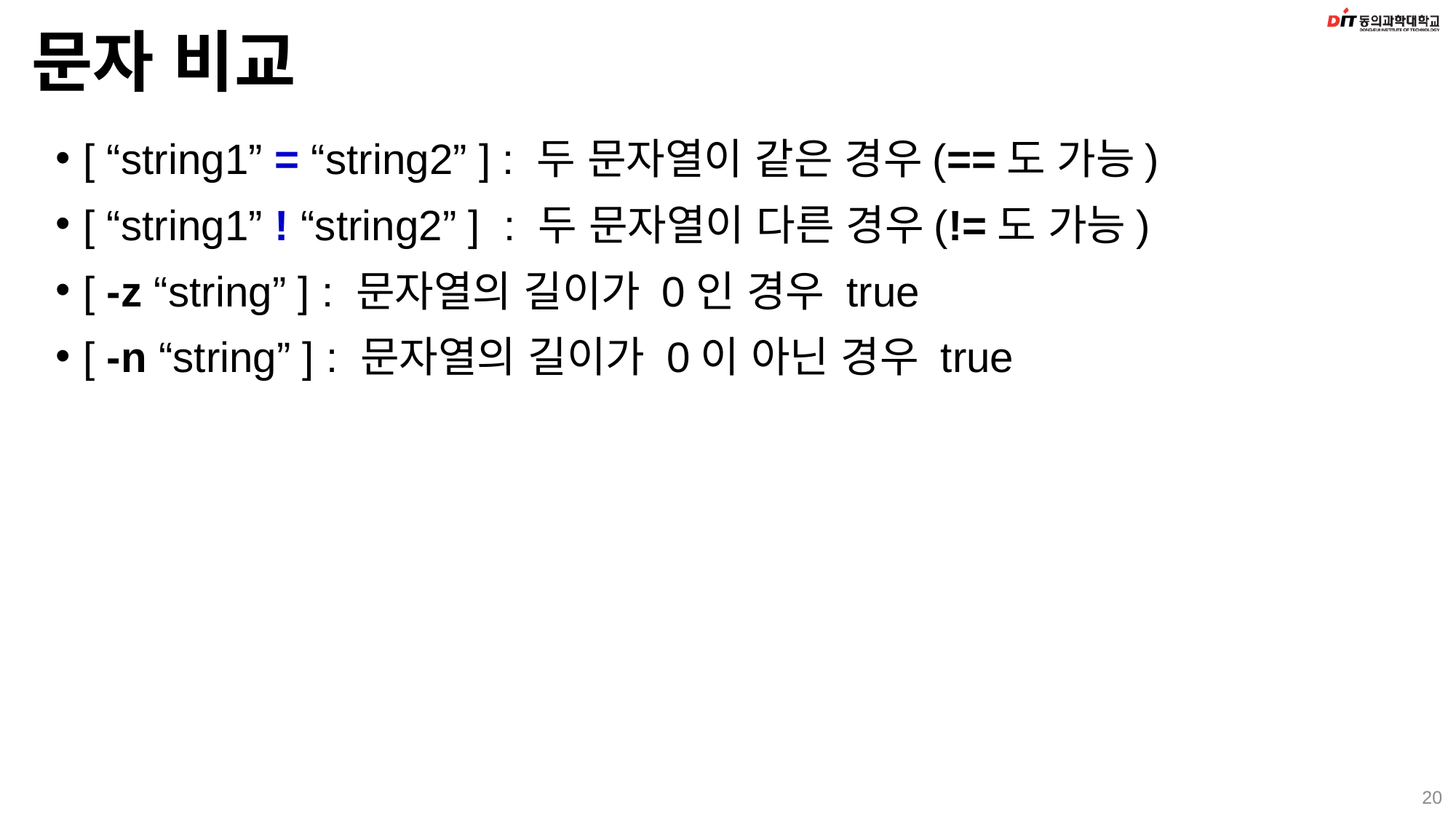

# 문자 비교
[ “string1” = “string2” ] : 두 문자열이 같은 경우(==도 가능)
[ “string1” ! “string2” ]  : 두 문자열이 다른 경우(!=도 가능)
[ -z “string” ] : 문자열의 길이가 0인 경우 true
[ -n “string” ] : 문자열의 길이가 0이 아닌 경우 true
20